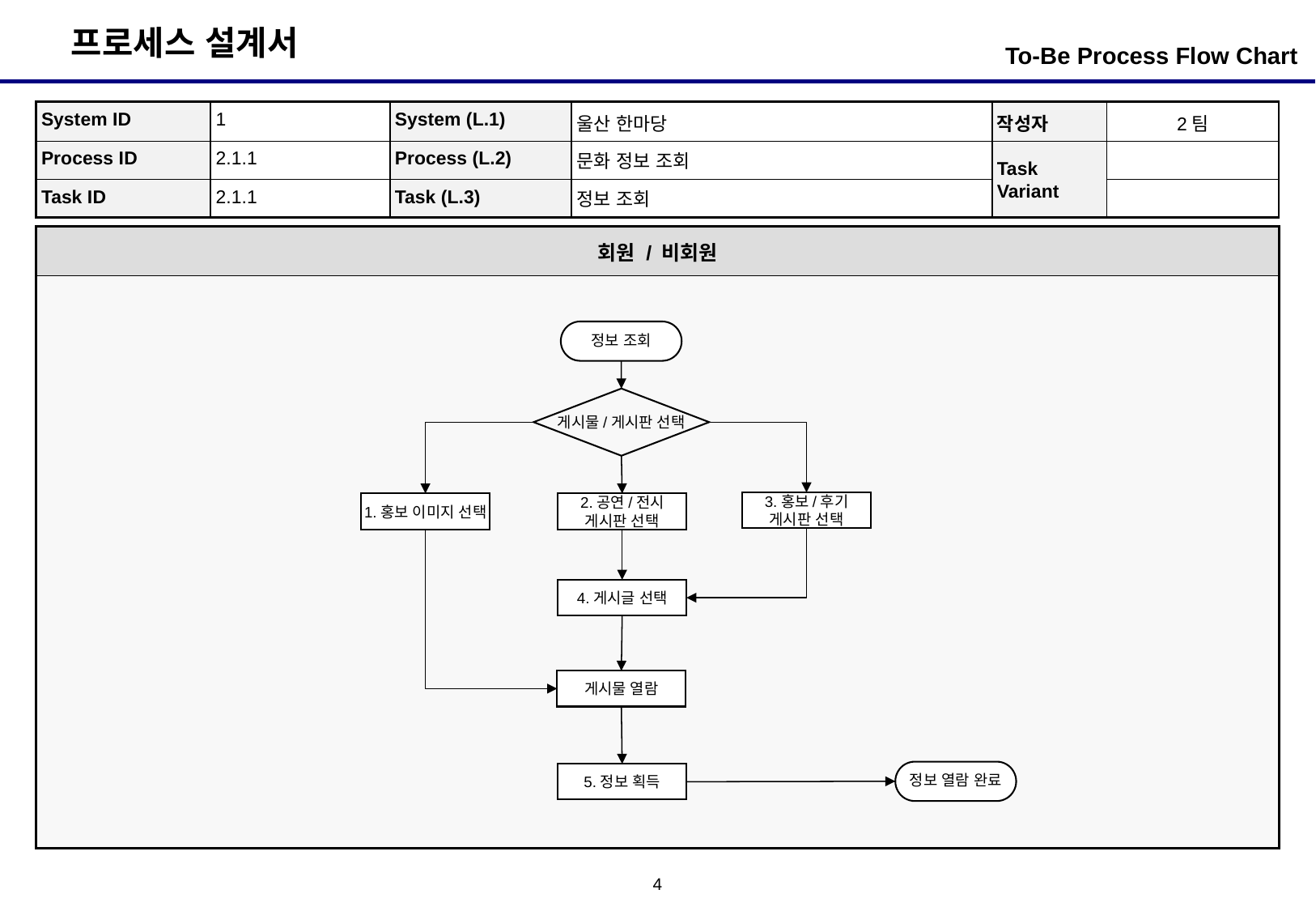

To-Be Process Flow Chart
| System ID | 1 | System (L.1) | 울산 한마당 | 작성자 | 2팀 |
| --- | --- | --- | --- | --- | --- |
| Process ID | 2.1.1 | Process (L.2) | 문화 정보 조회 | Task Variant |  |
| Task ID | 2.1.1 | Task (L.3) | 정보 조회 |  |  |
| 회원 / 비회원 |
| --- |
|  |
정보 조회
게시물/게시판 선택
3.홍보/후기 게시판 선택
1.홍보 이미지 선택
2.공연/전시 게시판 선택
4.게시글 선택
게시물 열람
정보 열람 완료
5.정보 획득